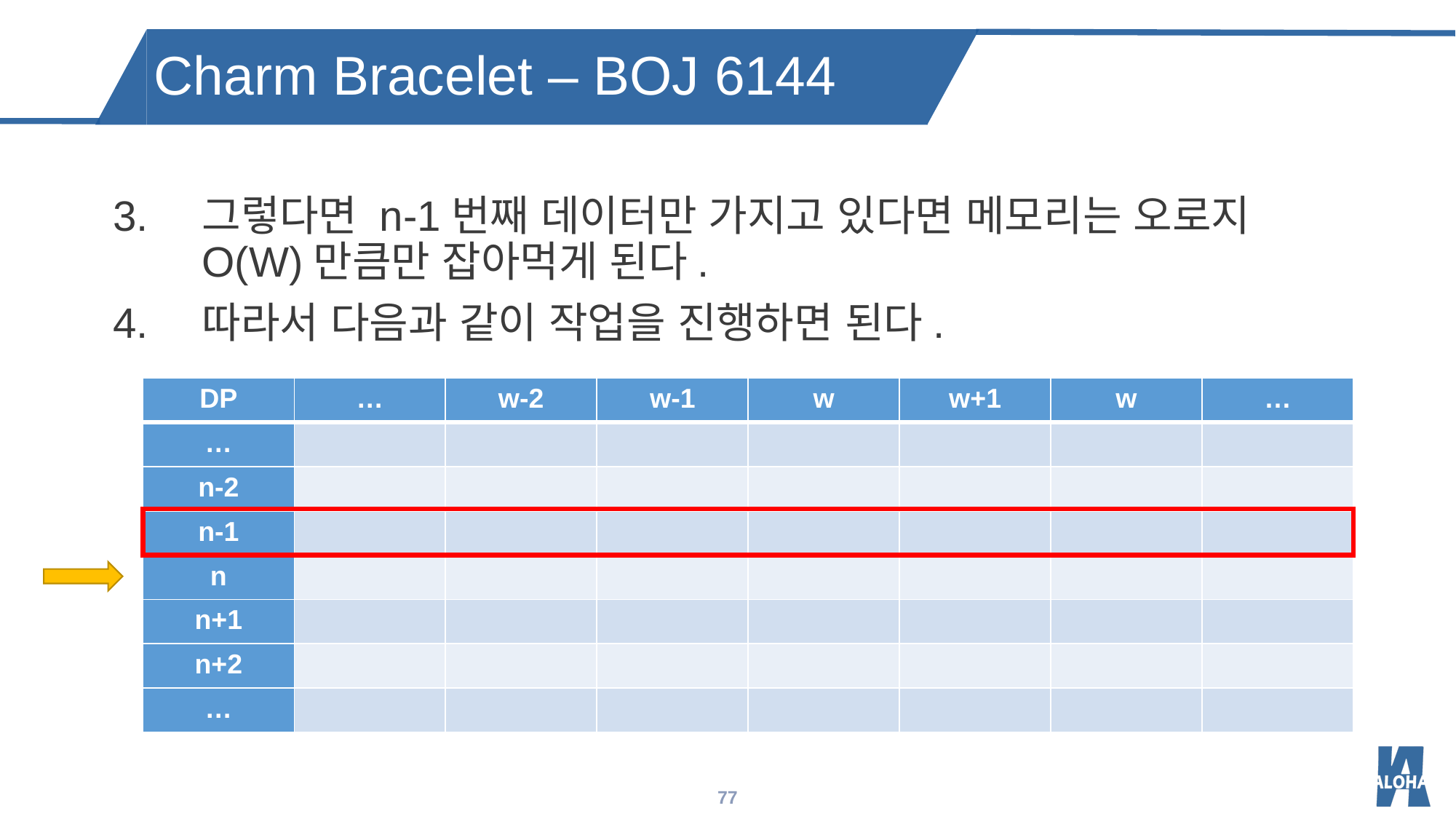

Charm Bracelet – BOJ 6144
그렇다면 n-1번째 데이터만 가지고 있다면 메모리는 오로지 O(W)만큼만 잡아먹게 된다.
따라서 다음과 같이 작업을 진행하면 된다.
| DP | … | w-2 | w-1 | w | w+1 | w | … |
| --- | --- | --- | --- | --- | --- | --- | --- |
| … |  |  |  |  |  |  |  |
| n-2 |  |  |  |  |  |  |  |
| n-1 |  |  |  |  |  |  |  |
| n |  |  |  |  |  |  |  |
| n+1 |  |  |  |  |  |  |  |
| n+2 |  |  |  |  |  |  |  |
| … |  |  |  |  |  |  |  |

77